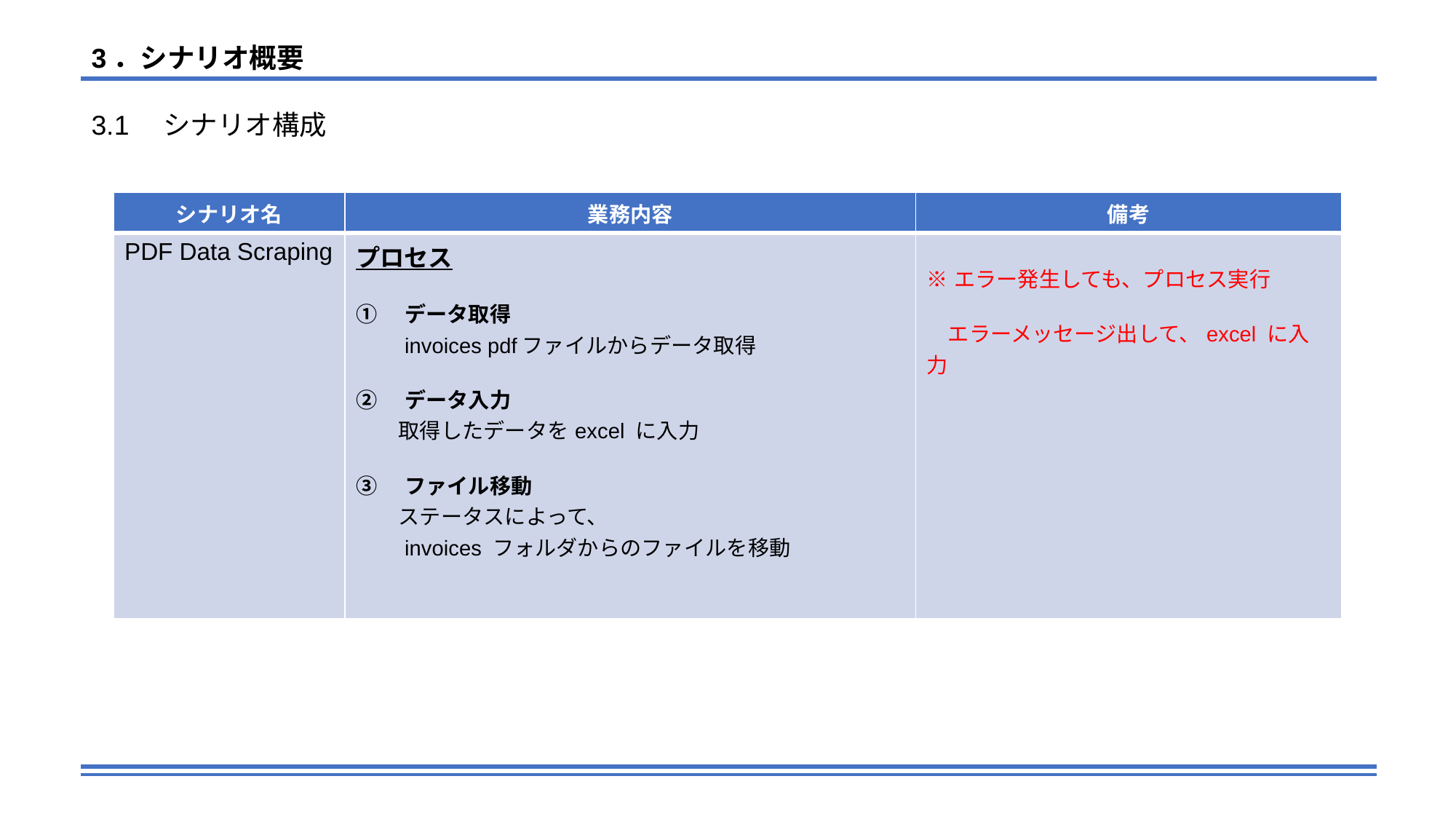

3．シナリオ概要
3.1　シナリオ構成
| シナリオ名 | 業務内容 | 備考 |
| --- | --- | --- |
| PDF Data Scraping | プロセス ①　データ取得 　　invoices pdfファイルからデータ取得 ②　データ入力 　　取得したデータをexcel に入力 ③　ファイル移動 　　ステータスによって、 　　invoices フォルダからのファイルを移動 | ※エラー発生しても、プロセス実行 　エラーメッセージ出して、excel に入力 |